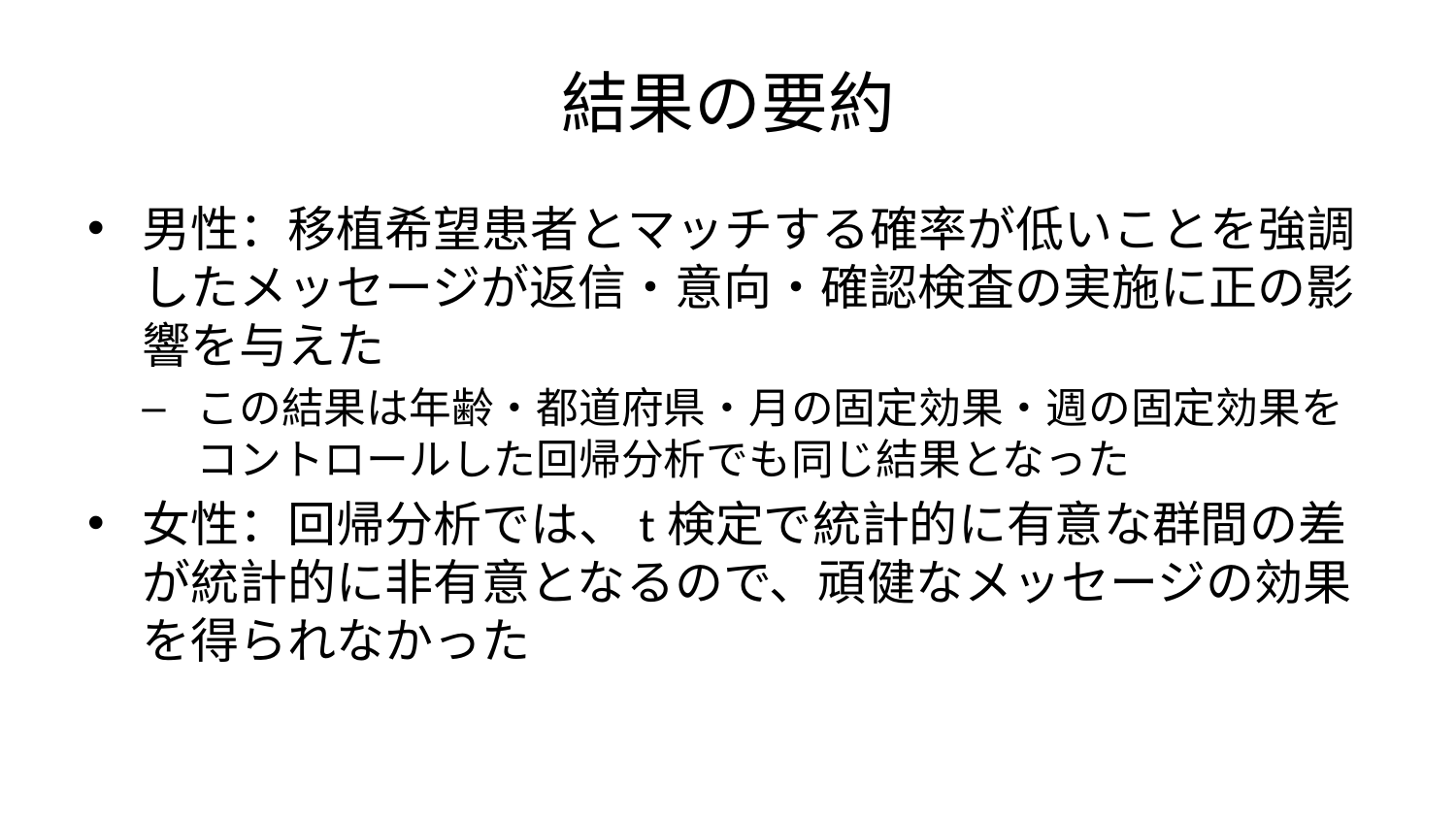

# 結果の要約
男性：移植希望患者とマッチする確率が低いことを強調したメッセージが返信・意向・確認検査の実施に正の影響を与えた
この結果は年齢・都道府県・月の固定効果・週の固定効果をコントロールした回帰分析でも同じ結果となった
女性：回帰分析では、t検定で統計的に有意な群間の差が統計的に非有意となるので、頑健なメッセージの効果を得られなかった